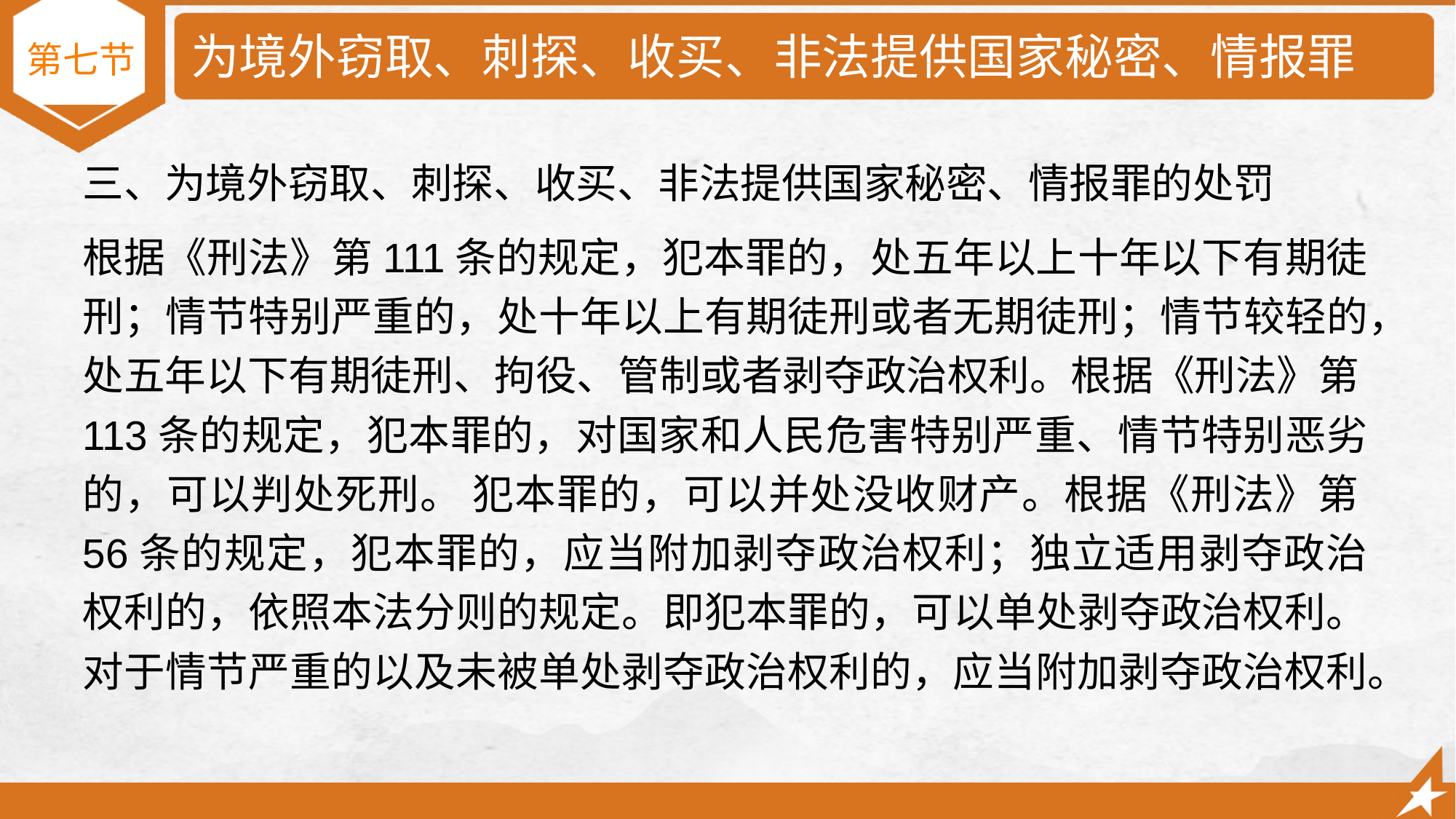

# 为境外窃取、刺探、收买、非法提供国家秘密、情报罪
第七节
三、为境外窃取、刺探、收买、非法提供国家秘密、情报罪的处罚
根据《刑法》第111条的规定，犯本罪的，处五年以上十年以下有期徒刑；情节特别严重的，处十年以上有期徒刑或者无期徒刑；情节较轻的，处五年以下有期徒刑、拘役、管制或者剥夺政治权利。根据《刑法》第113条的规定，犯本罪的，对国家和人民危害特别严重、情节特别恶劣的，可以判处死刑。 犯本罪的，可以并处没收财产。根据《刑法》第56条的规定，犯本罪的，应当附加剥夺政治权利；独立适用剥夺政治权利的，依照本法分则的规定。即犯本罪的，可以单处剥夺政治权利。对于情节严重的以及未被单处剥夺政治权利的，应当附加剥夺政治权利。